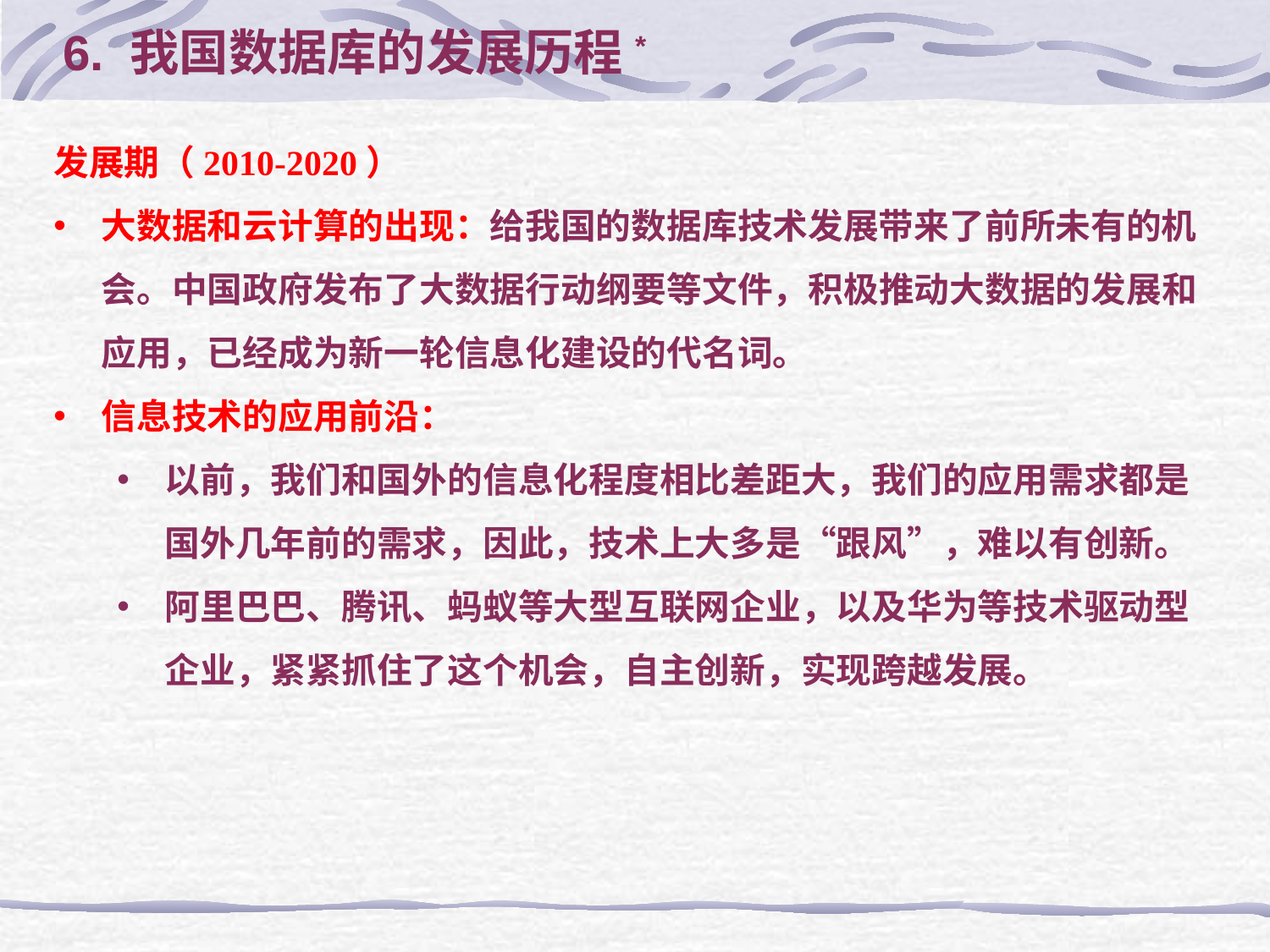

6. 我国数据库的发展历程*
发展期（2010-2020）
大数据和云计算的出现：给我国的数据库技术发展带来了前所未有的机会。中国政府发布了大数据行动纲要等文件，积极推动大数据的发展和应用，已经成为新一轮信息化建设的代名词。
信息技术的应用前沿：
以前，我们和国外的信息化程度相比差距大，我们的应用需求都是国外几年前的需求，因此，技术上大多是“跟风”，难以有创新。
阿里巴巴、腾讯、蚂蚁等大型互联网企业，以及华为等技术驱动型企业，紧紧抓住了这个机会，自主创新，实现跨越发展。